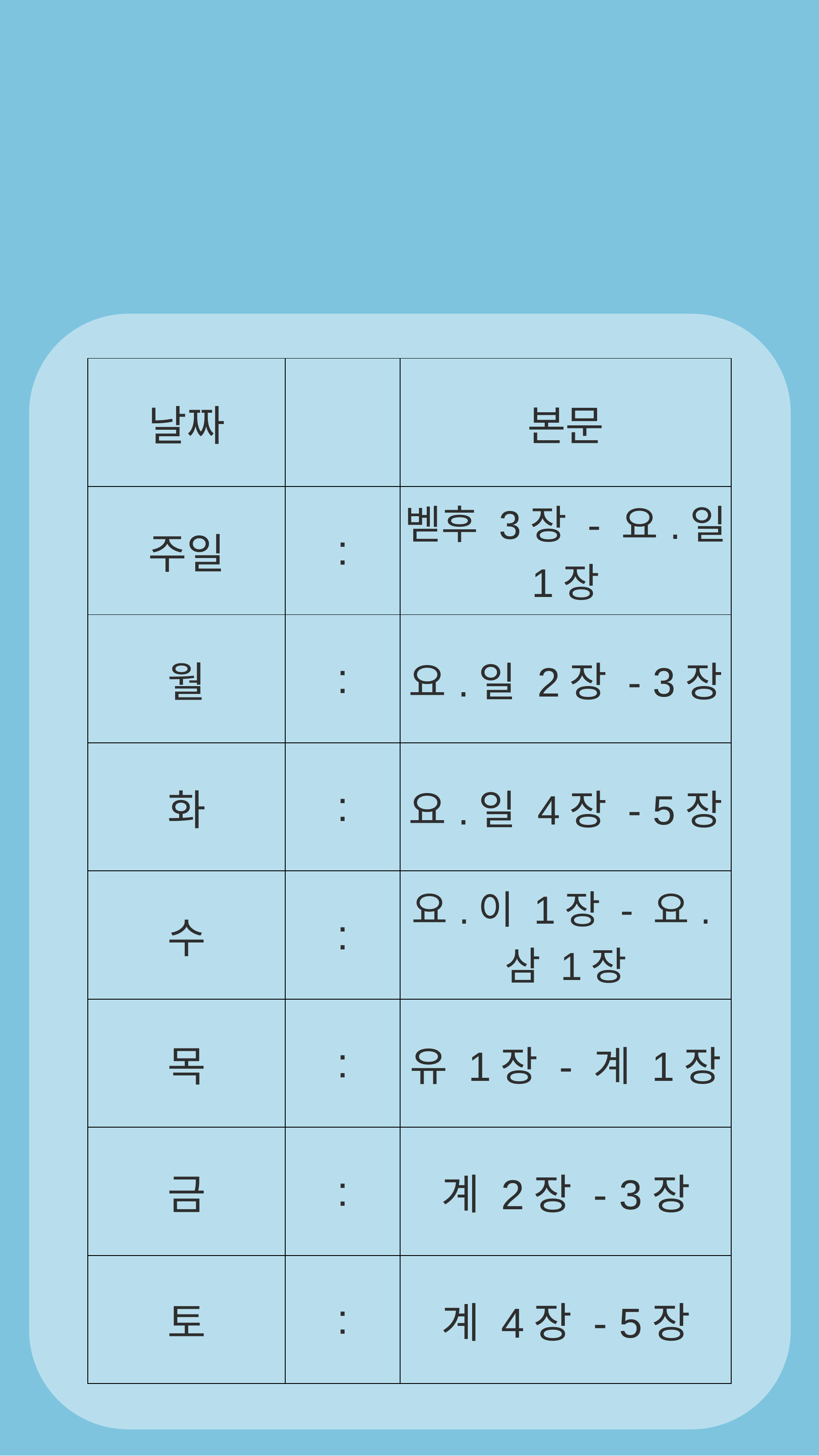

| 날짜 |  | 본문 |  |
| --- | --- | --- | --- |
| 주일 | : | 벧후 3장 - 요.일 1장 |  |
| 월 | : | 요.일 2장 - 3장 |  |
| 화 | : | 요.일 4장 - 5장 |  |
| 수 | : | 요.이 1장 - 요.삼 1장 |  |
| 목 | : | 유 1장 - 계 1장 |  |
| 금 | : | 계 2장 - 3장 |  |
| 토 | : | 계 4장 - 5장 |  |